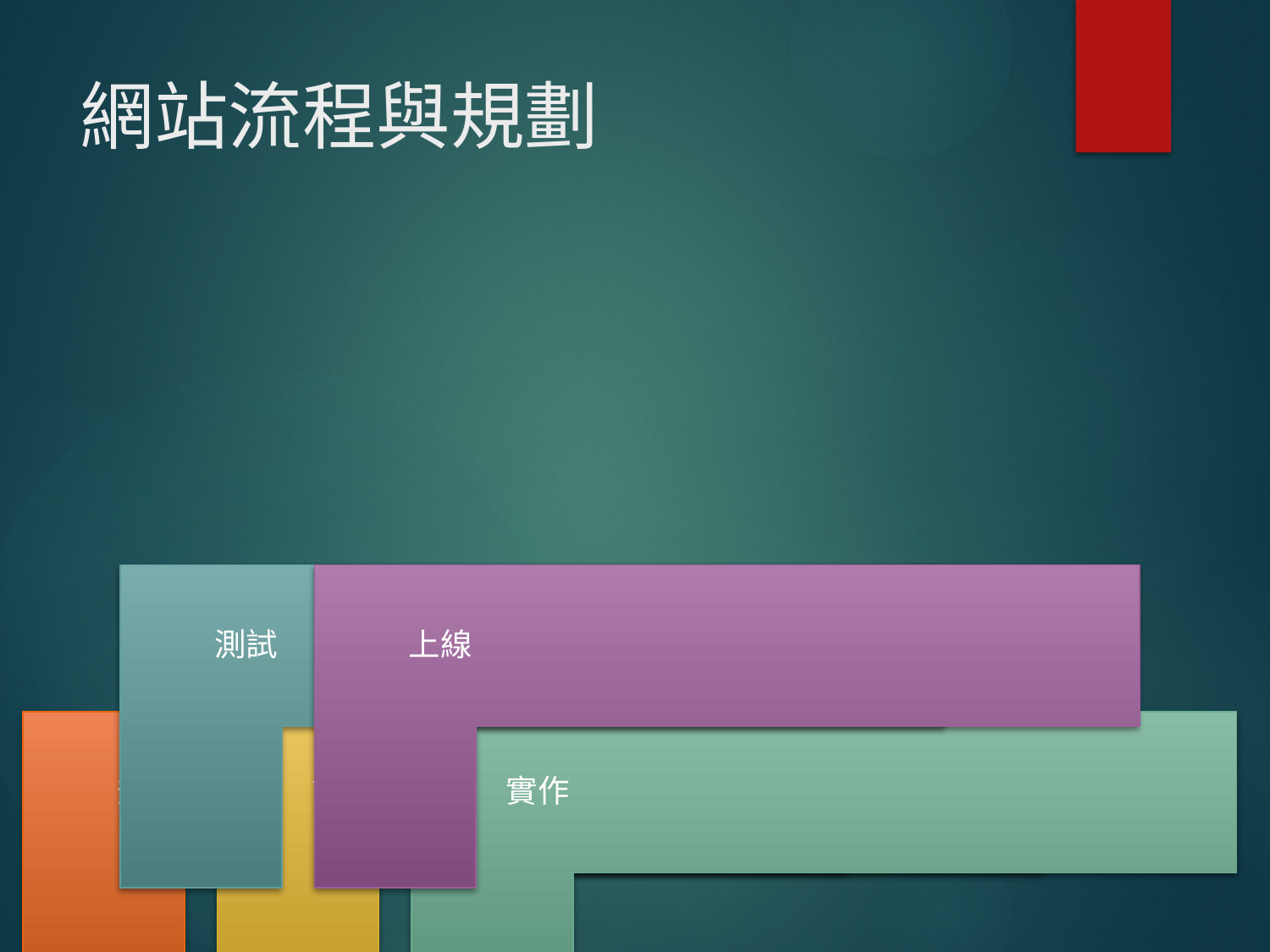

# 網站流程與規劃
規劃
設計
實作
測試
上線